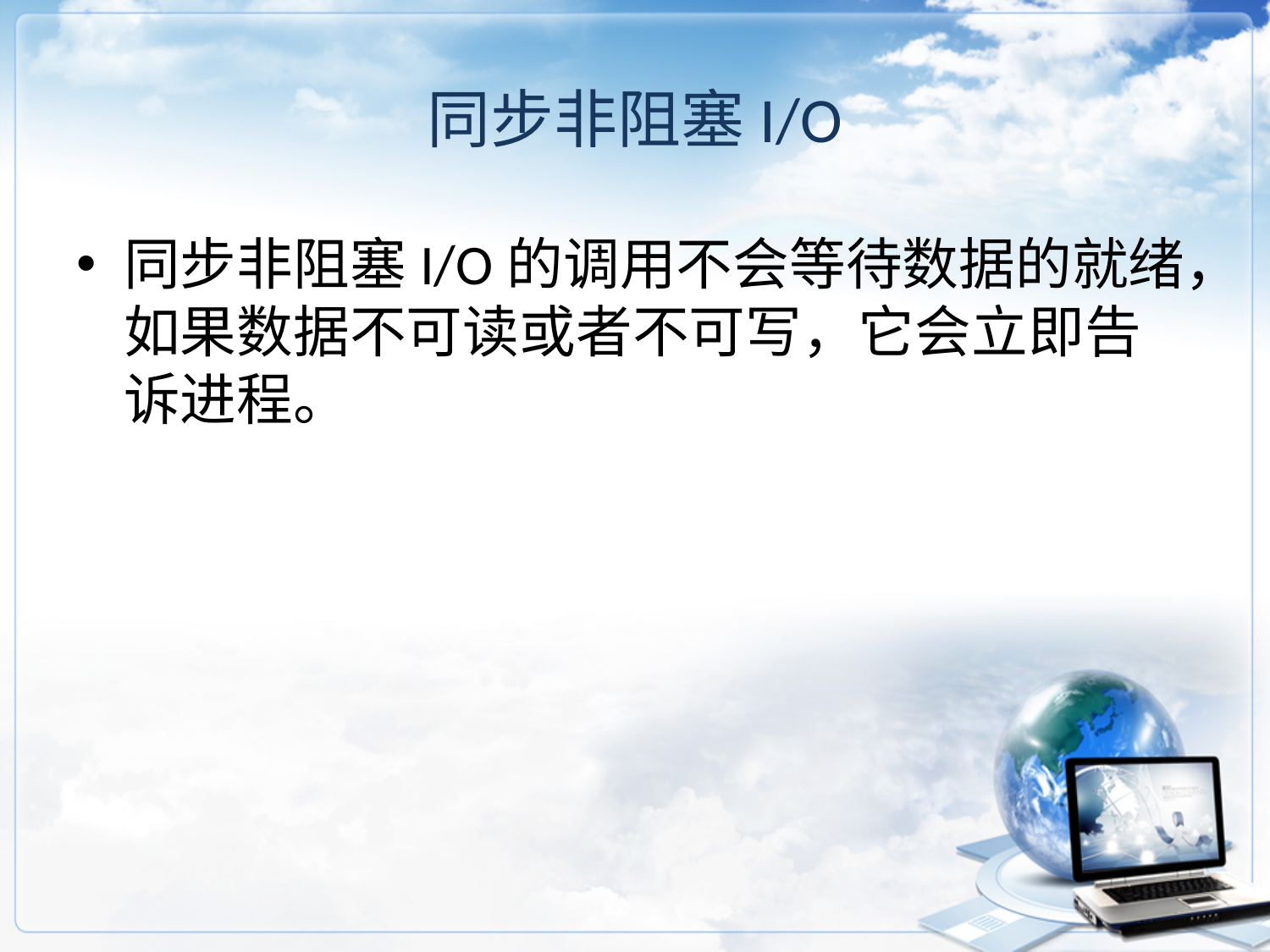

# 同步非阻塞I/O
同步非阻塞I/O的调用不会等待数据的就绪，如果数据不可读或者不可写，它会立即告诉进程。